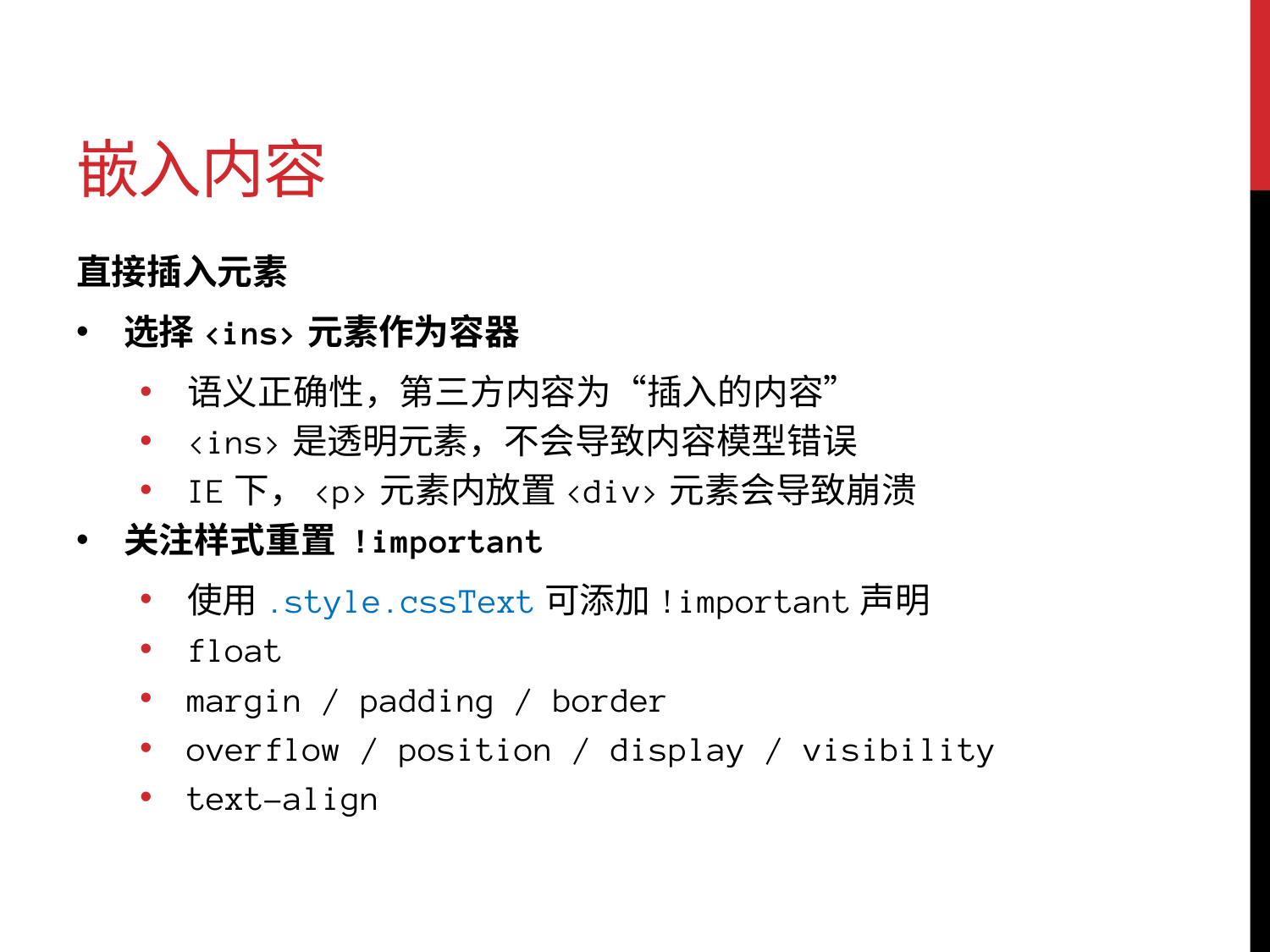

# 嵌入内容
直接插入元素
选择<ins>元素作为容器
语义正确性，第三方内容为“插入的内容”
<ins>是透明元素，不会导致内容模型错误
IE下，<p>元素内放置<div>元素会导致崩溃
关注样式重置 !important
使用.style.cssText可添加!important声明
float
margin / padding / border
overflow / position / display / visibility
text-align